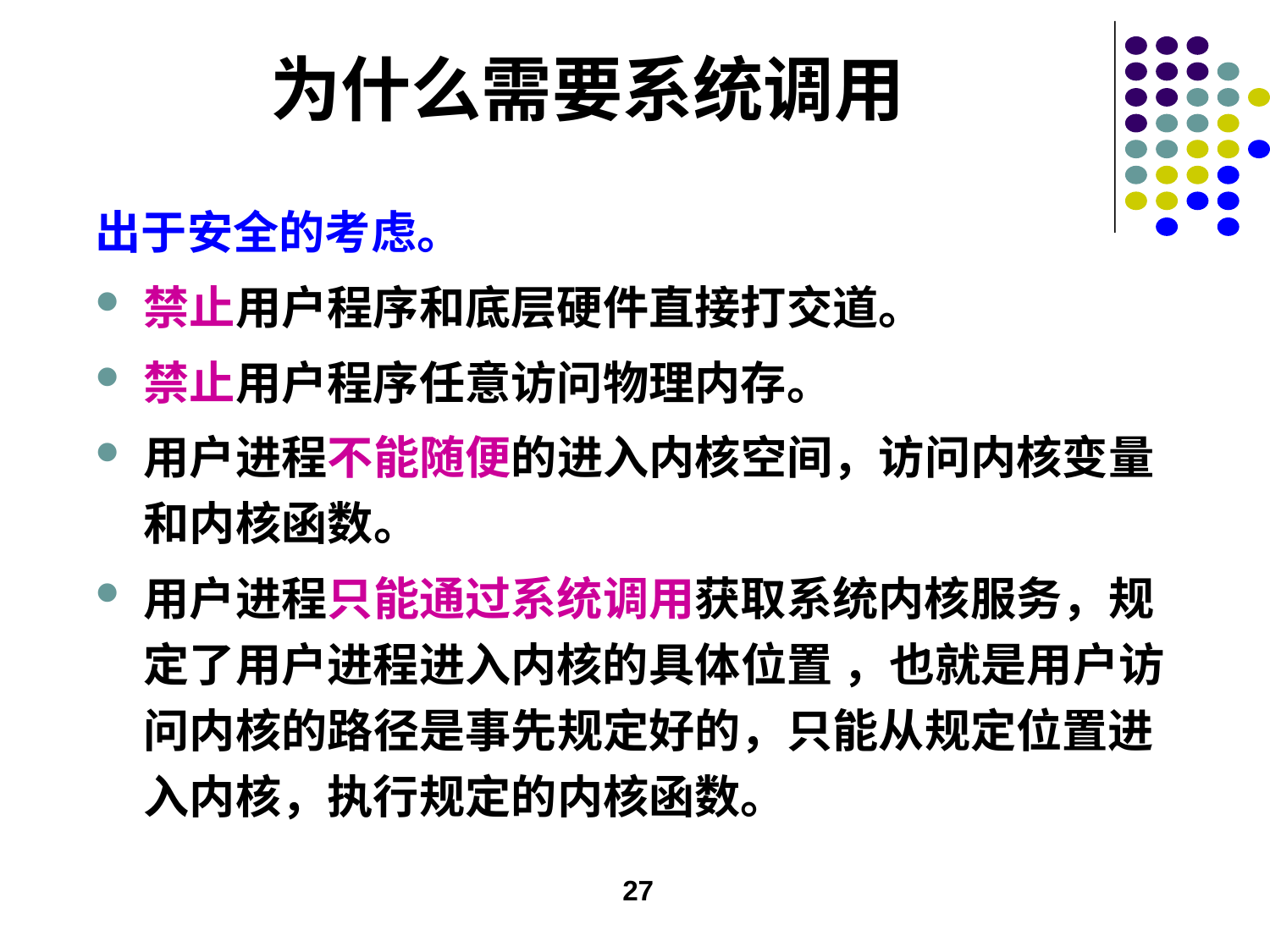

# 为什么需要系统调用
出于安全的考虑。
禁止用户程序和底层硬件直接打交道。
禁止用户程序任意访问物理内存。
用户进程不能随便的进入内核空间，访问内核变量和内核函数。
用户进程只能通过系统调用获取系统内核服务，规定了用户进程进入内核的具体位置 ，也就是用户访问内核的路径是事先规定好的，只能从规定位置进入内核，执行规定的内核函数。
27